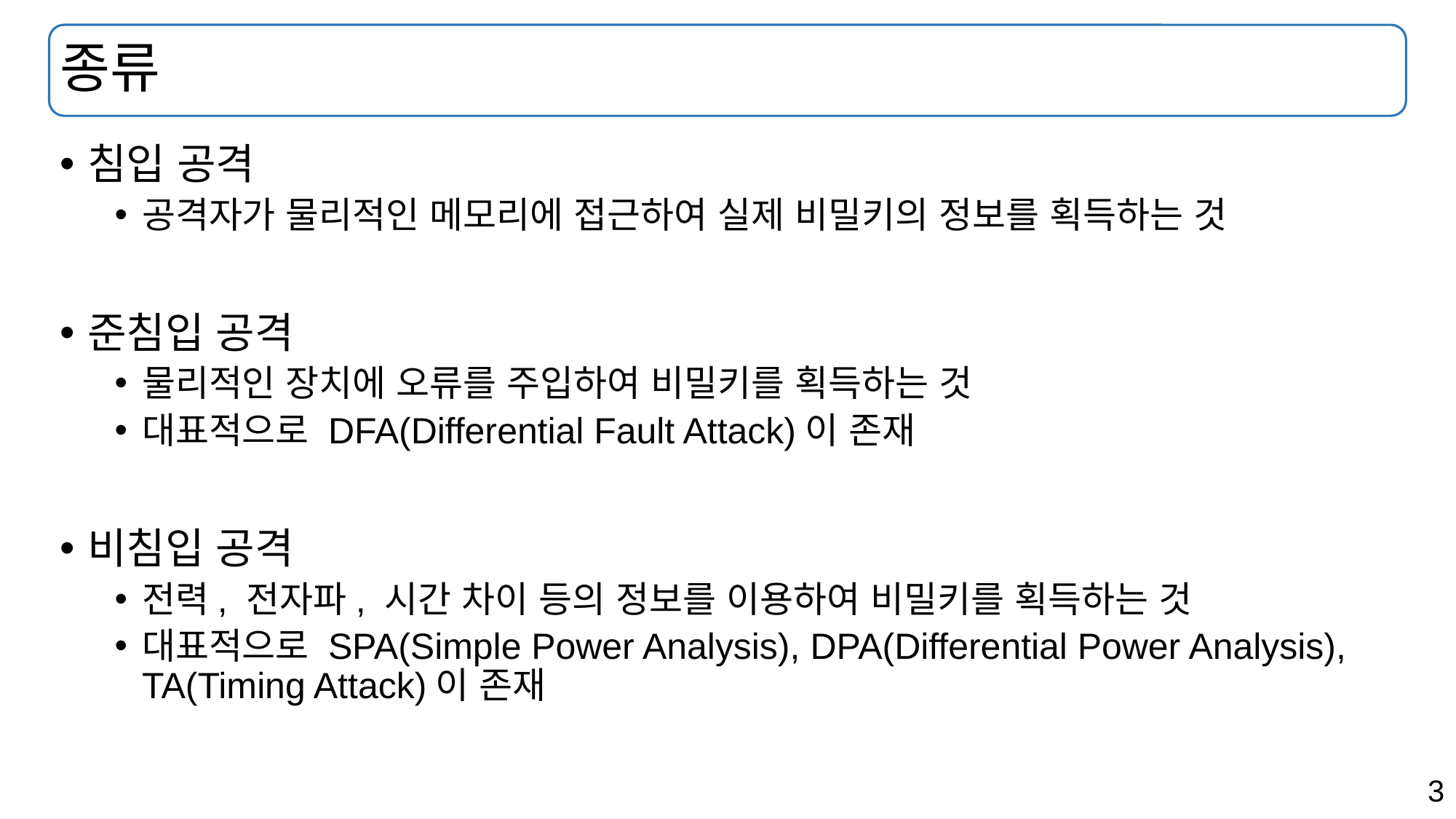

# 종류
침입 공격
공격자가 물리적인 메모리에 접근하여 실제 비밀키의 정보를 획득하는 것

준침입 공격
물리적인 장치에 오류를 주입하여 비밀키를 획득하는 것
대표적으로 DFA(Differential Fault Attack)이 존재

비침입 공격
전력, 전자파, 시간 차이 등의 정보를 이용하여 비밀키를 획득하는 것
대표적으로 SPA(Simple Power Analysis), DPA(Differential Power Analysis), TA(Timing Attack)이 존재